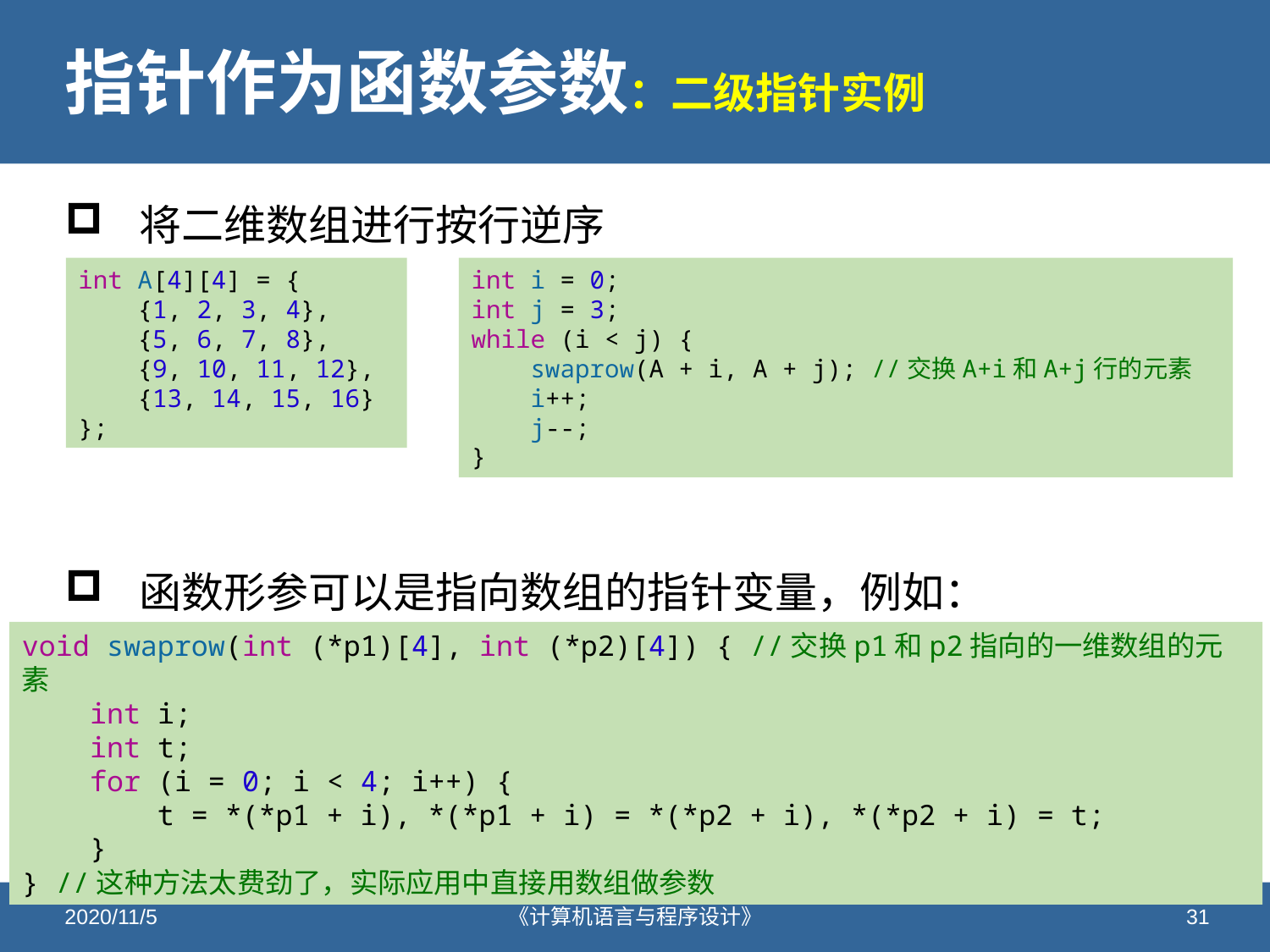

# 指针作为函数参数：二级指针实例
将二维数组进行按行逆序

函数形参可以是指向数组的指针变量，例如：
int A[4][4] = {
    {1, 2, 3, 4},
    {5, 6, 7, 8},
    {9, 10, 11, 12},
    {13, 14, 15, 16}
};
int i = 0;
int j = 3;
while (i < j) {
    swaprow(A + i, A + j); //交换A+i和A+j行的元素
    i++;
    j--;
}
void swaprow(int (*p1)[4], int (*p2)[4]) { //交换p1和p2指向的一维数组的元素
    int i;
    int t;
    for (i = 0; i < 4; i++) {
        t = *(*p1 + i), *(*p1 + i) = *(*p2 + i), *(*p2 + i) = t;
    }
} //这种方法太费劲了，实际应用中直接用数组做参数
2020/11/5
《计算机语言与程序设计》
31